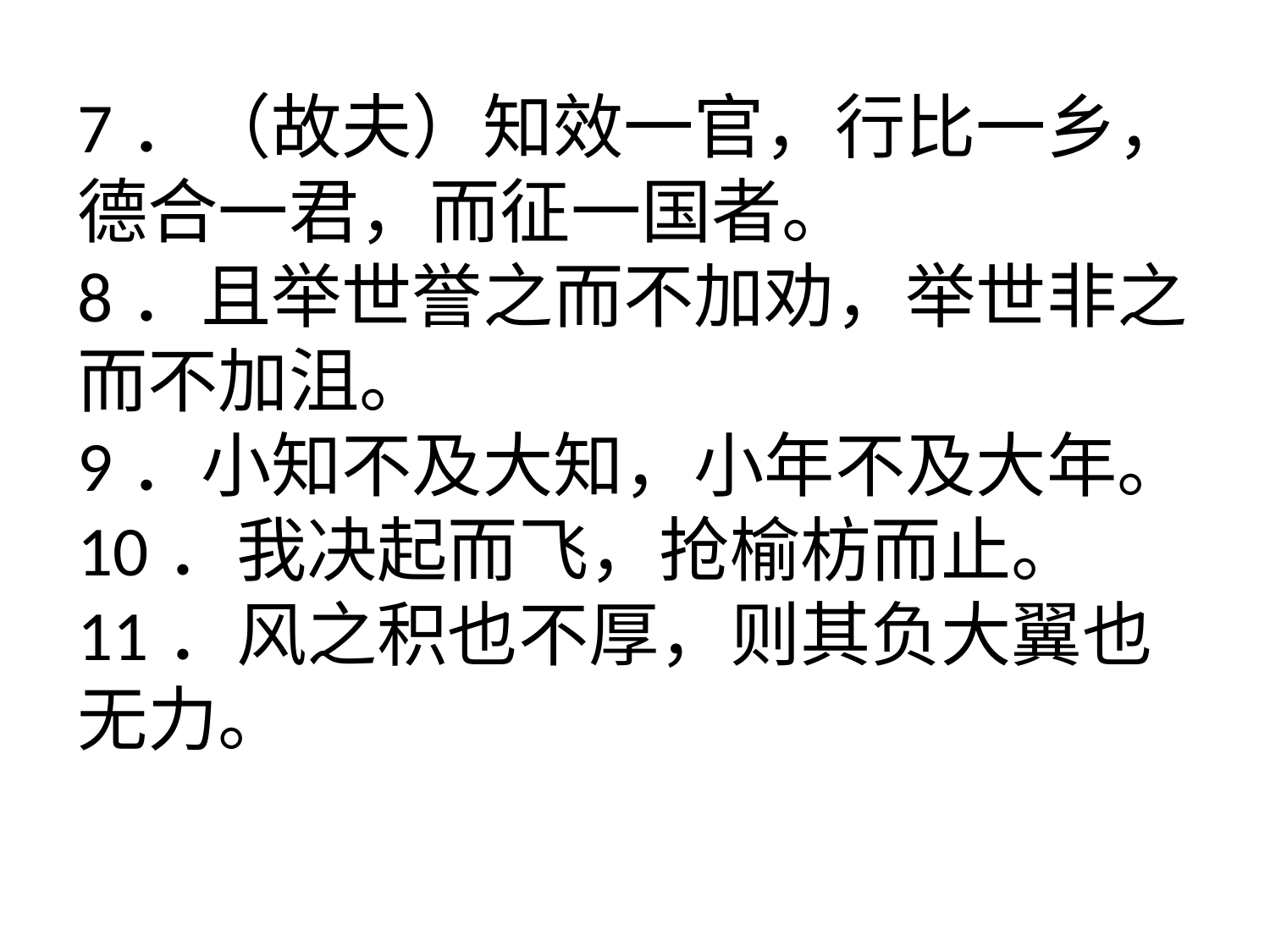

7．（故夫）知效一官，行比一乡，德合一君，而征一国者。
8．且举世誉之而不加劝，举世非之而不加沮。
9．小知不及大知，小年不及大年。
10．我决起而飞，抢榆枋而止。
11．风之积也不厚，则其负大翼也无力。